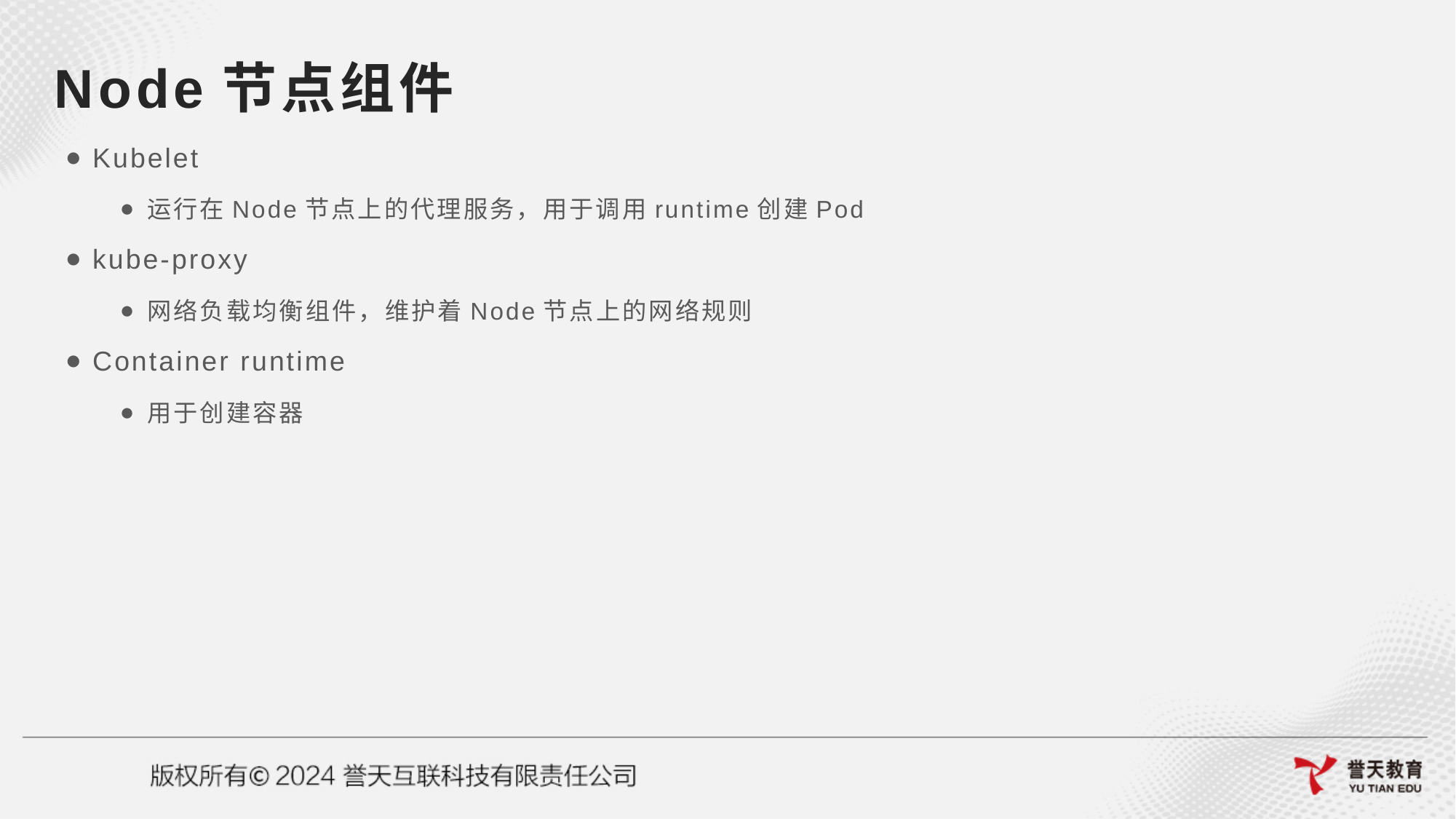

# Node节点组件
Kubelet
运行在Node节点上的代理服务，用于调用runtime创建Pod
kube-proxy
网络负载均衡组件，维护着Node节点上的网络规则
Container runtime
用于创建容器